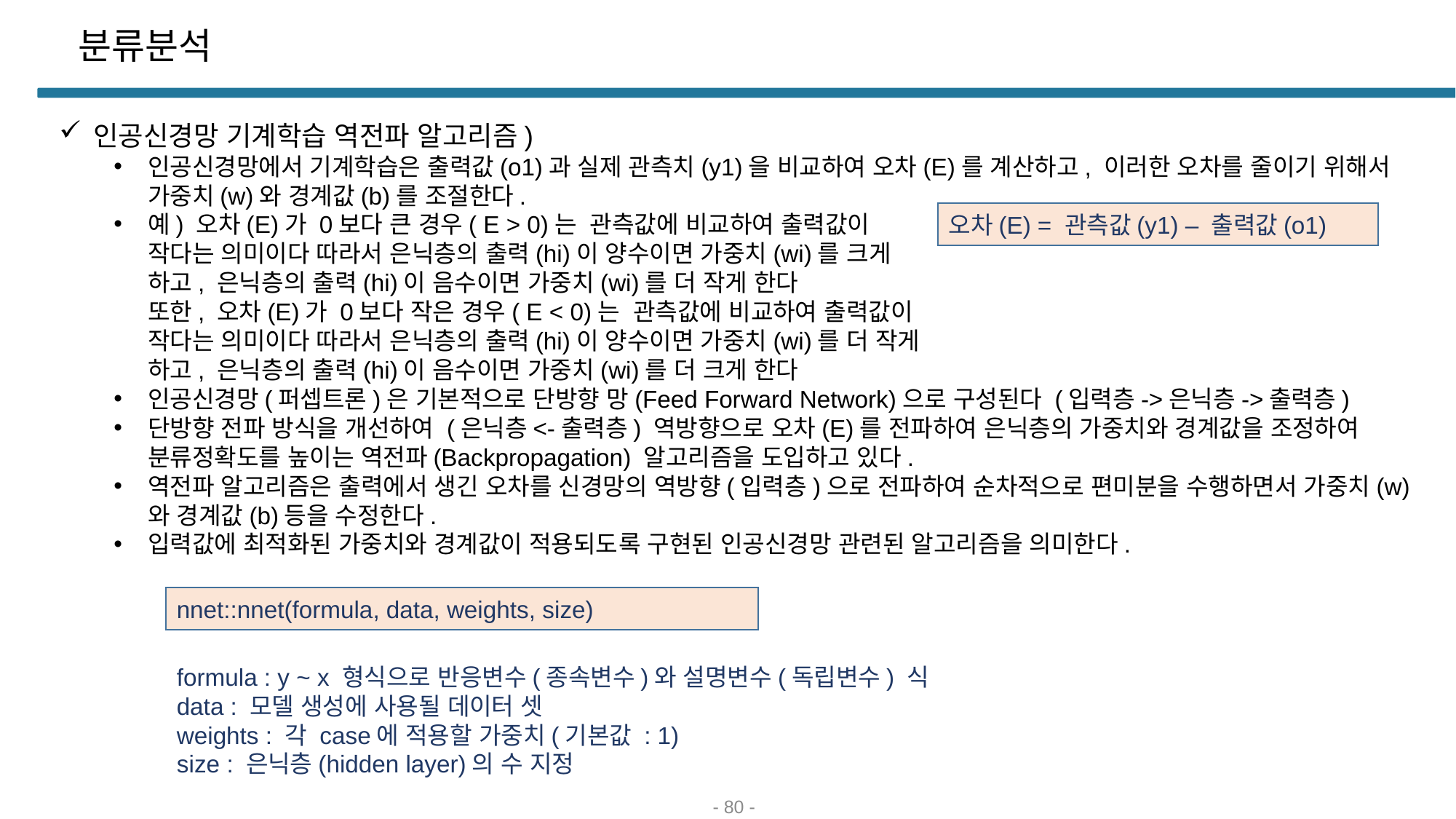

분류분석
#
인공신경망 기계학습 역전파 알고리즘)
인공신경망에서 기계학습은 출력값(o1)과 실제 관측치(y1)을 비교하여 오차(E)를 계산하고, 이러한 오차를 줄이기 위해서 가중치(w)와 경계값(b)를 조절한다.
예) 오차(E)가 0보다 큰 경우( E > 0)는  관측값에 비교하여 출력값이
작다는 의미이다 따라서 은닉층의 출력(hi)이 양수이면 가중치(wi)를 크게
하고, 은닉층의 출력(hi)이 음수이면 가중치(wi)를 더 작게 한다
또한, 오차(E)가 0보다 작은 경우( E < 0)는  관측값에 비교하여 출력값이
작다는 의미이다 따라서 은닉층의 출력(hi)이 양수이면 가중치(wi)를 더 작게
하고, 은닉층의 출력(hi)이 음수이면 가중치(wi)를 더 크게 한다
인공신경망(퍼셉트론)은 기본적으로 단방향 망(Feed Forward Network)으로 구성된다 (입력층->은닉층->출력층)
단방향 전파 방식을 개선하여 (은닉층<-출력층) 역방향으로 오차(E)를 전파하여 은닉층의 가중치와 경계값을 조정하여 분류정확도를 높이는 역전파(Backpropagation) 알고리즘을 도입하고 있다.
역전파 알고리즘은 출력에서 생긴 오차를 신경망의 역방향(입력층)으로 전파하여 순차적으로 편미분을 수행하면서 가중치(w)와 경계값(b)등을 수정한다.
입력값에 최적화된 가중치와 경계값이 적용되도록 구현된 인공신경망 관련된 알고리즘을 의미한다.

오차(E) = 관측값(y1) – 출력값(o1)
nnet::nnet(formula, data, weights, size)
formula : y ~ x 형식으로 반응변수(종속변수)와 설명변수(독립변수) 식
data : 모델 생성에 사용될 데이터 셋
weights : 각 case에 적용할 가중치(기본값 : 1)
size : 은닉층(hidden layer)의 수 지정
- 80 -